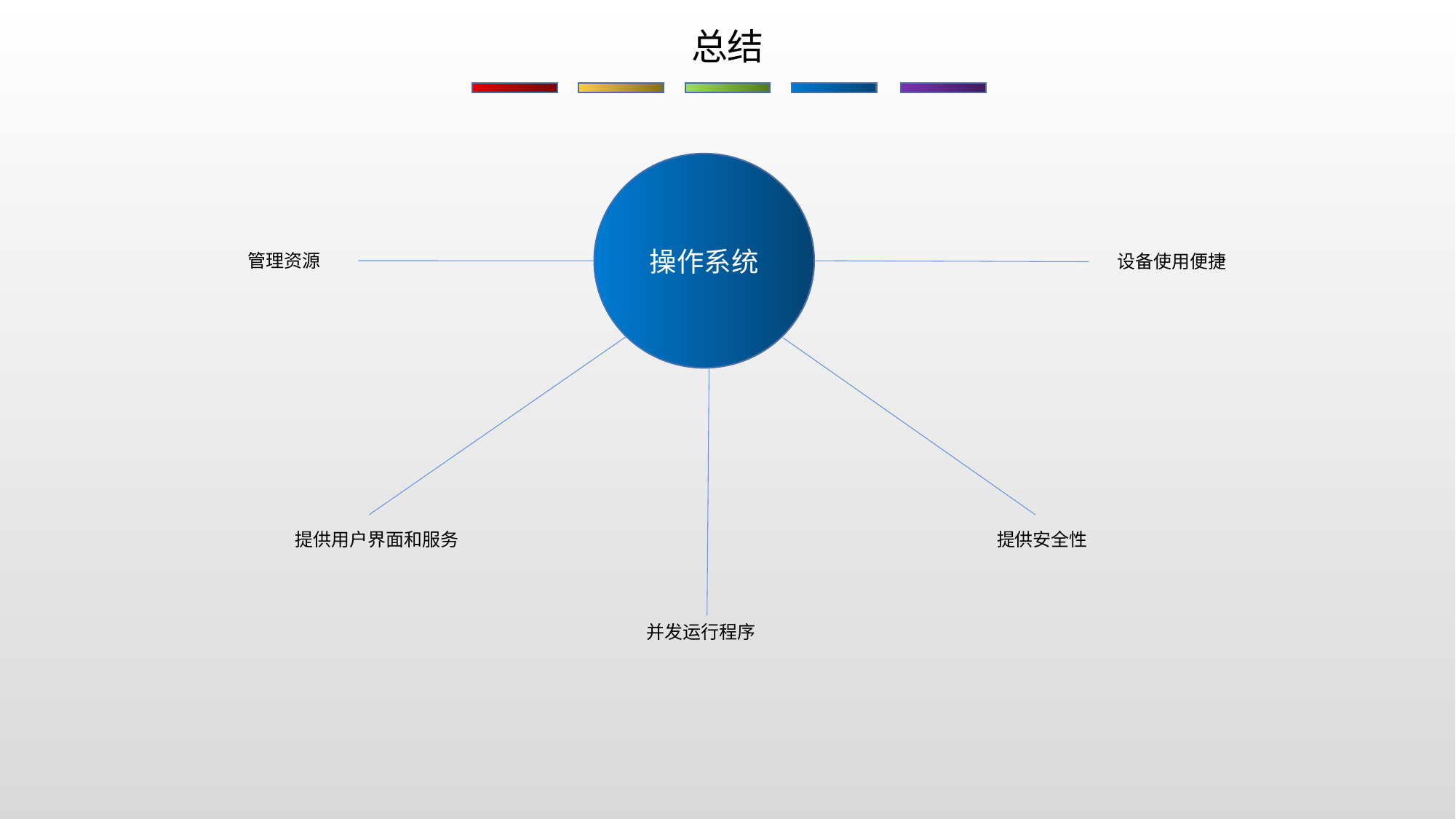

总结

操作系统
管理资源
设备使用便捷
提供用户界面和服务
提供安全性
并发运行程序